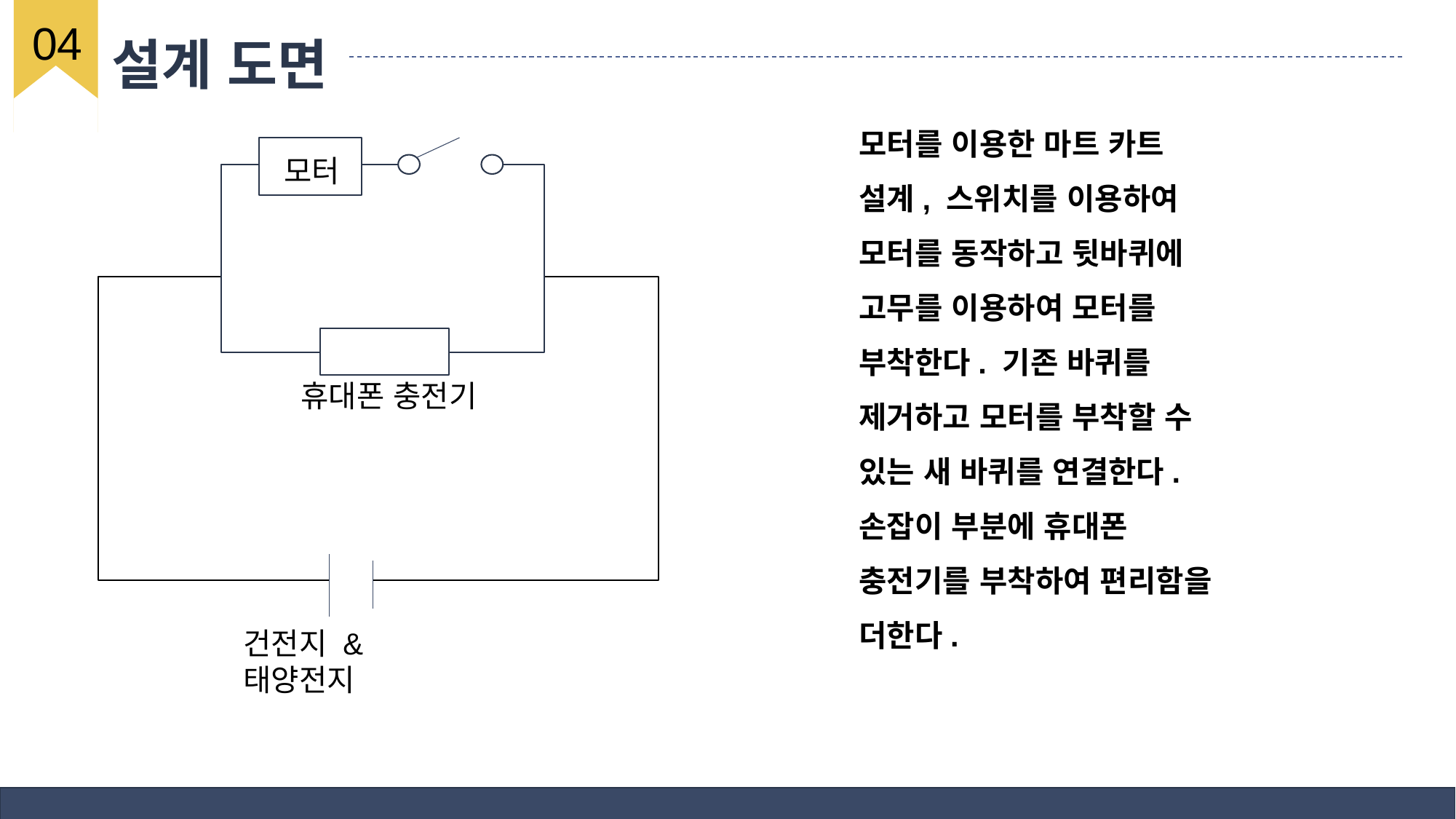

04

설계 도면
모터를 이용한 마트 카트 설계, 스위치를 이용하여 모터를 동작하고 뒷바퀴에 고무를 이용하여 모터를 부착한다. 기존 바퀴를 제거하고 모터를 부착할 수 있는 새 바퀴를 연결한다. 손잡이 부분에 휴대폰 충전기를 부착하여 편리함을 더한다.

모터

휴대폰 충전기

건전지 & 태양전지